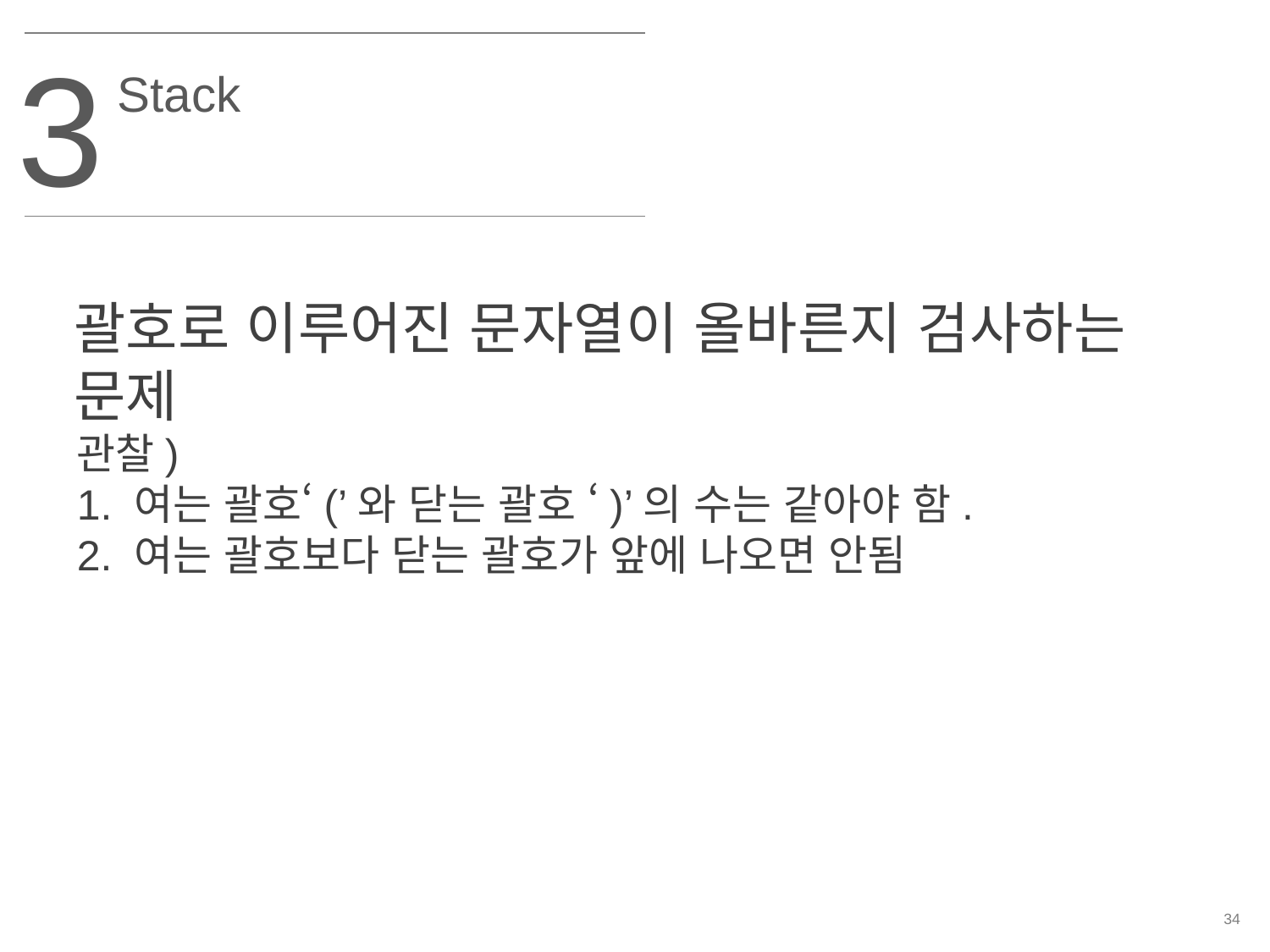

3
Stack
괄호로 이루어진 문자열이 올바른지 검사하는 문제
관찰)
1. 여는 괄호‘(’와 닫는 괄호 ‘)’의 수는 같아야 함.
2. 여는 괄호보다 닫는 괄호가 앞에 나오면 안됨